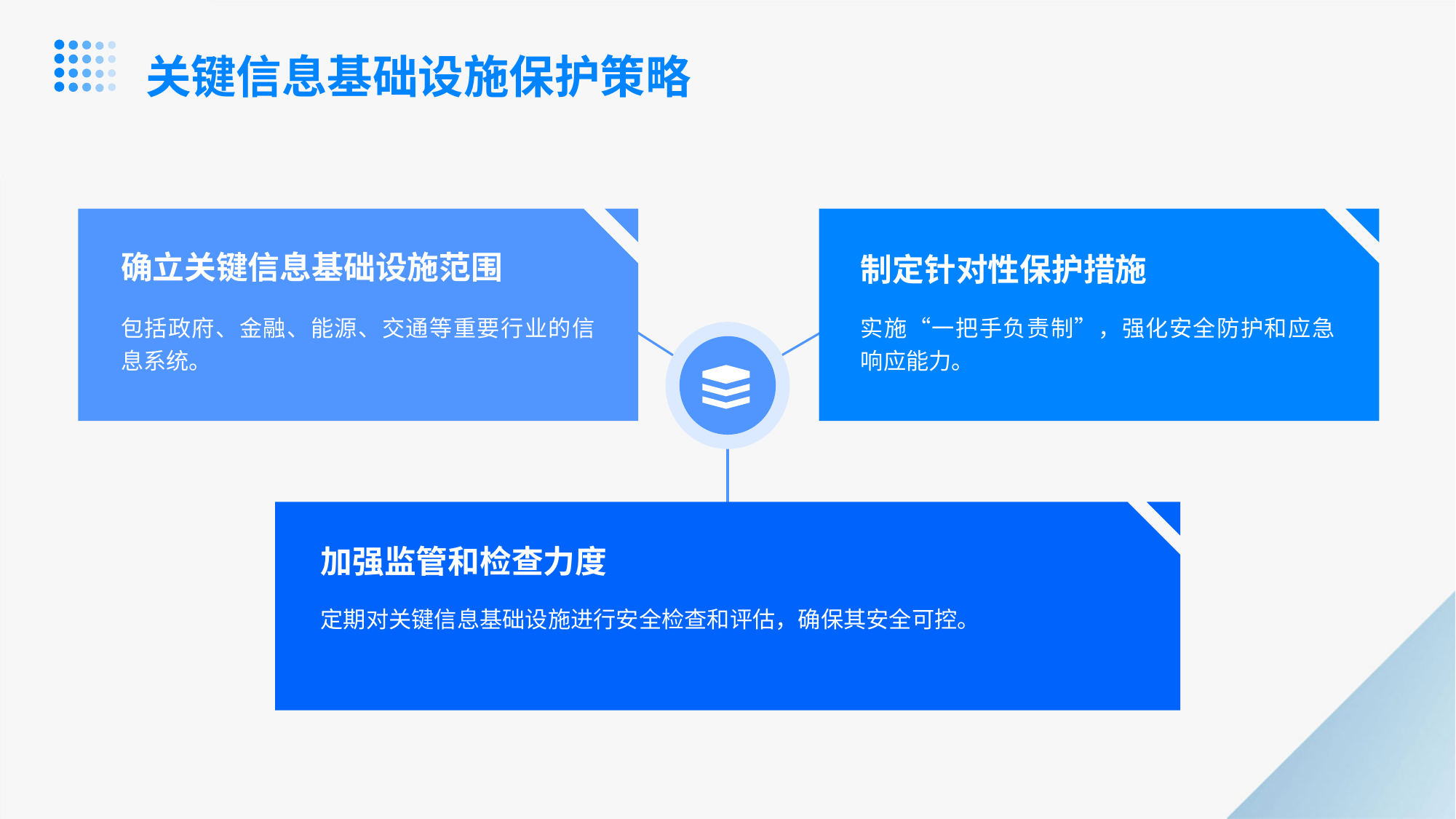

关键信息基础设施保护策略

确立关键信息基础设施范围
制定针对性保护措施
包括政府、金融、能源、交通等重要行业的信息系统。
实施“一把手负责制”，强化安全防护和应急响应能力。

加强监管和检查力度
定期对关键信息基础设施进行安全检查和评估，确保其安全可控。